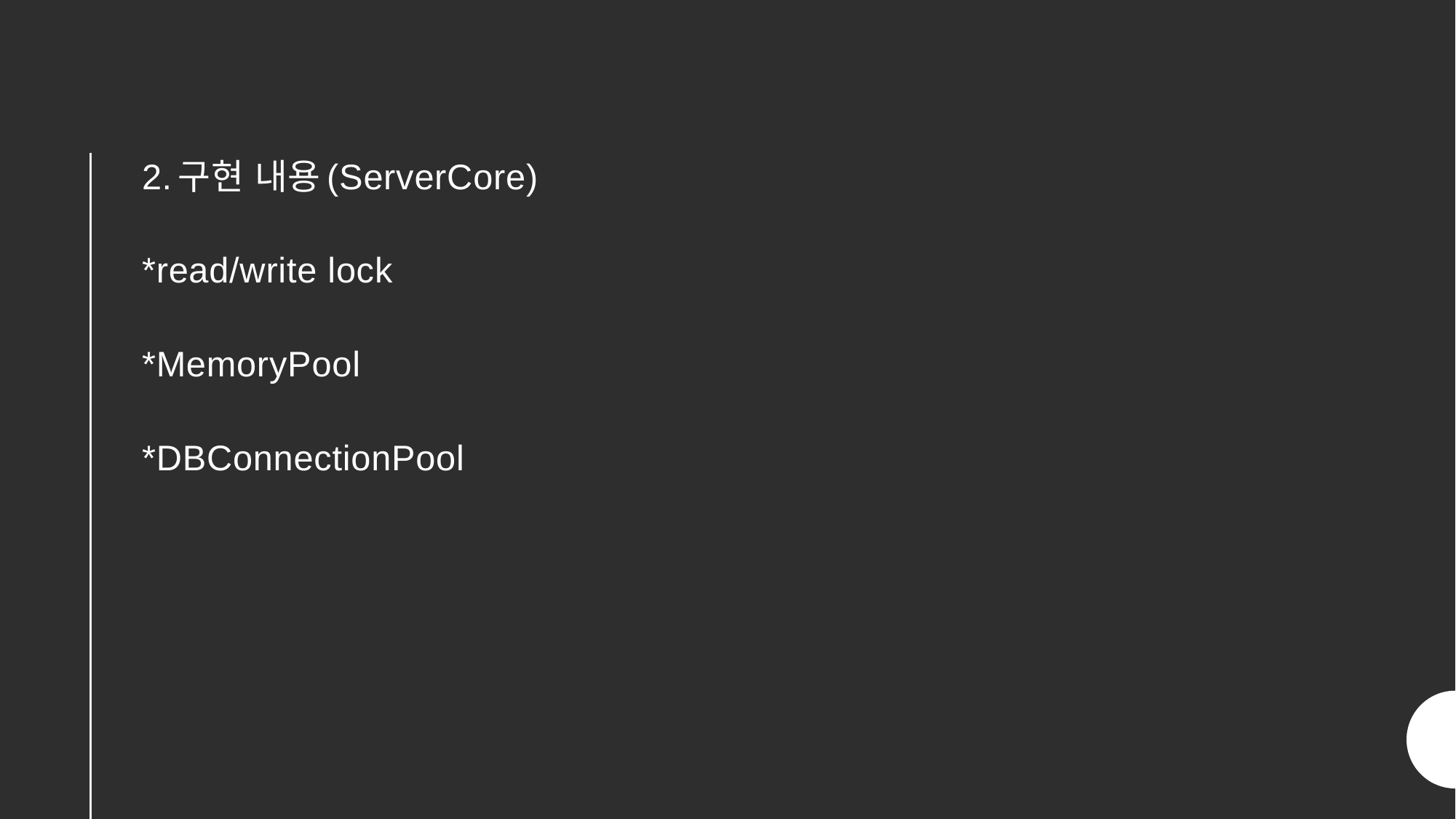

# 2.구현 내용(ServerCore) *read/write lock *MemoryPool *DBConnectionPool